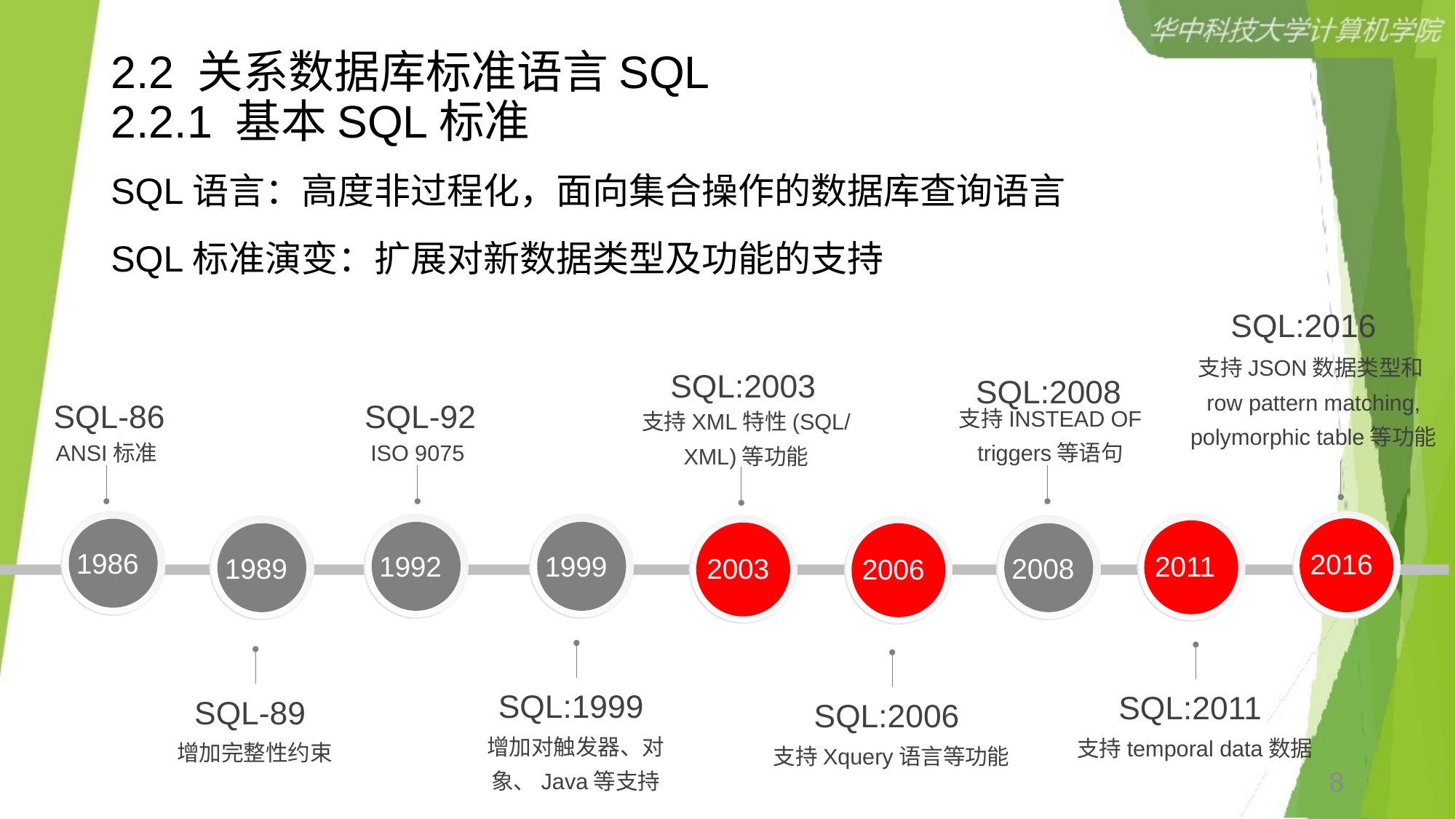

# 2.2 关系数据库标准语言SQL 2.2.1 基本SQL标准
SQL语言：高度非过程化，面向集合操作的数据库查询语言
SQL标准演变：扩展对新数据类型及功能的支持

SQL:2016
支持JSON数据类型和row pattern matching, polymorphic table等功能
SQL:2003
支持XML特性(SQL/XML)等功能
SQL:2008
支持INSTEAD OF triggers等语句
SQL-86
ANSI标准
SQL-92
ISO 9075

1986

2016

2011

1992

1999

1989

2003

2008

2006

SQL:1999
增加对触发器、对象、Java等支持
SQL:2011
支持temporal data数据
SQL-89
增加完整性约束
SQL:2006
支持Xquery语言等功能
8